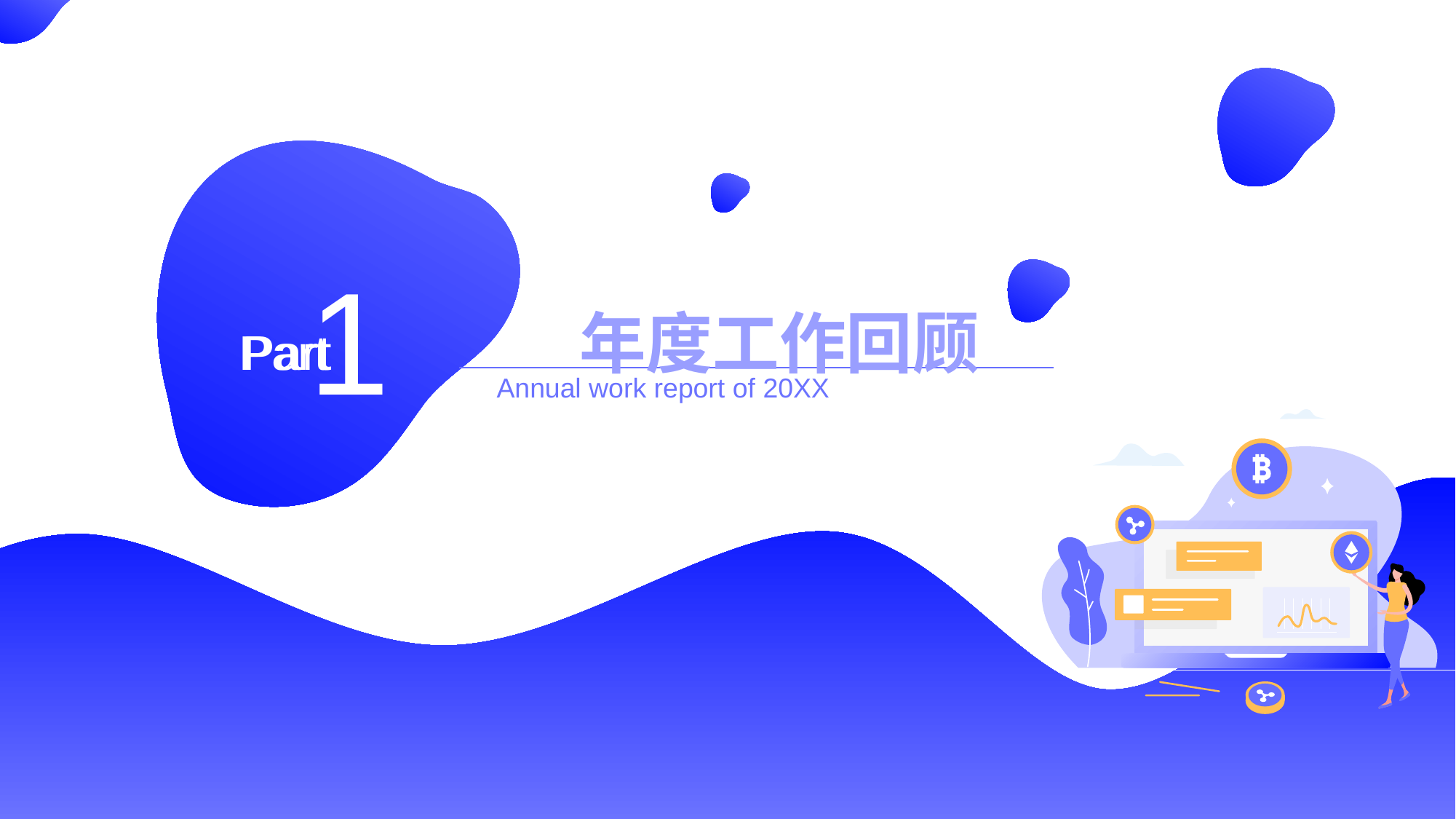

1
年度工作回顾
Part
Annual work report of 20XX